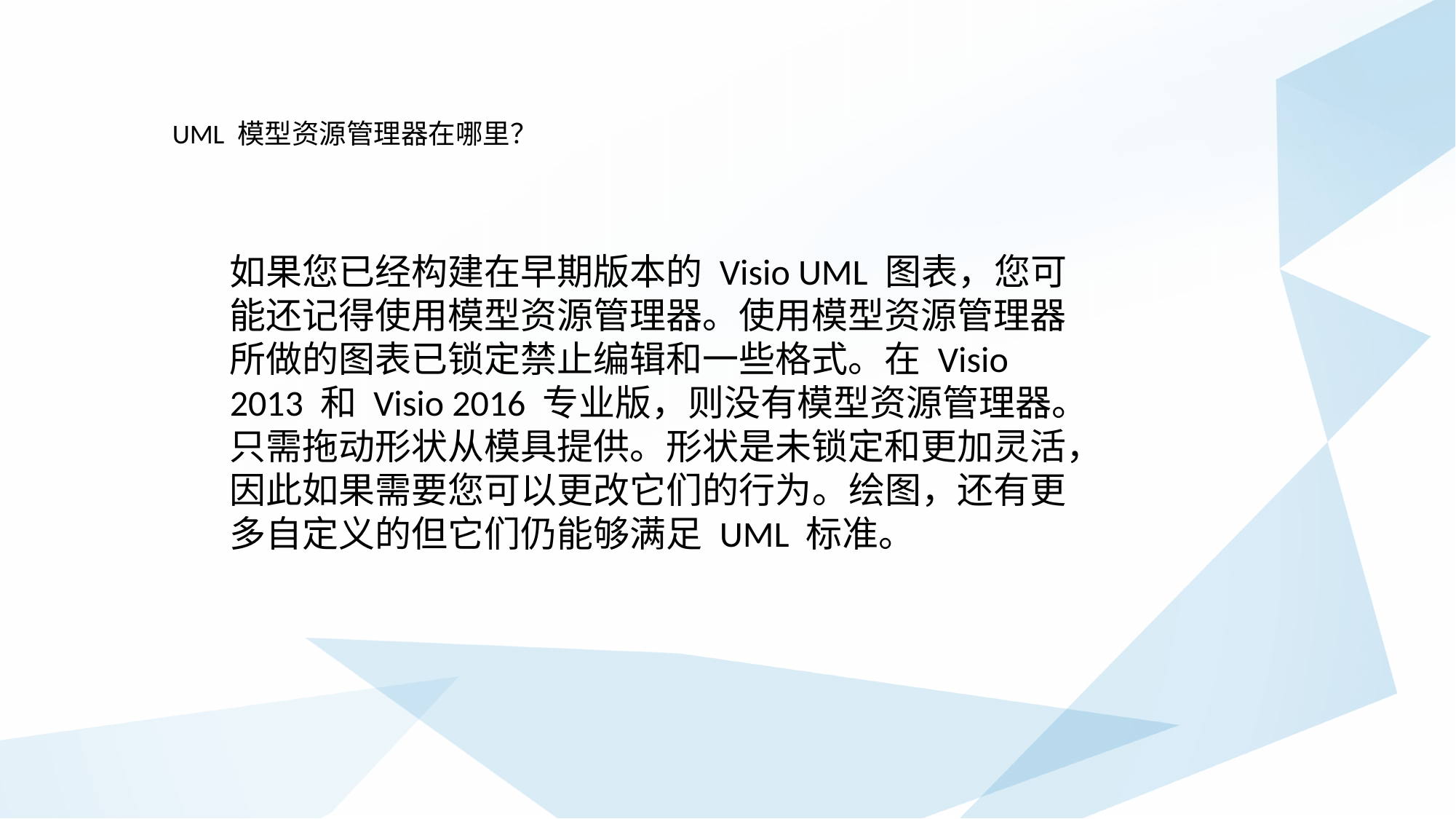

UML 模型资源管理器在哪里？
如果您已经构建在早期版本的 Visio UML 图表，您可能还记得使用模型资源管理器。使用模型资源管理器所做的图表已锁定禁止编辑和一些格式。在 Visio 2013 和 Visio 2016 专业版，则没有模型资源管理器。只需拖动形状从模具提供。形状是未锁定和更加灵活，因此如果需要您可以更改它们的行为。绘图，还有更多自定义的但它们仍能够满足 UML 标准。